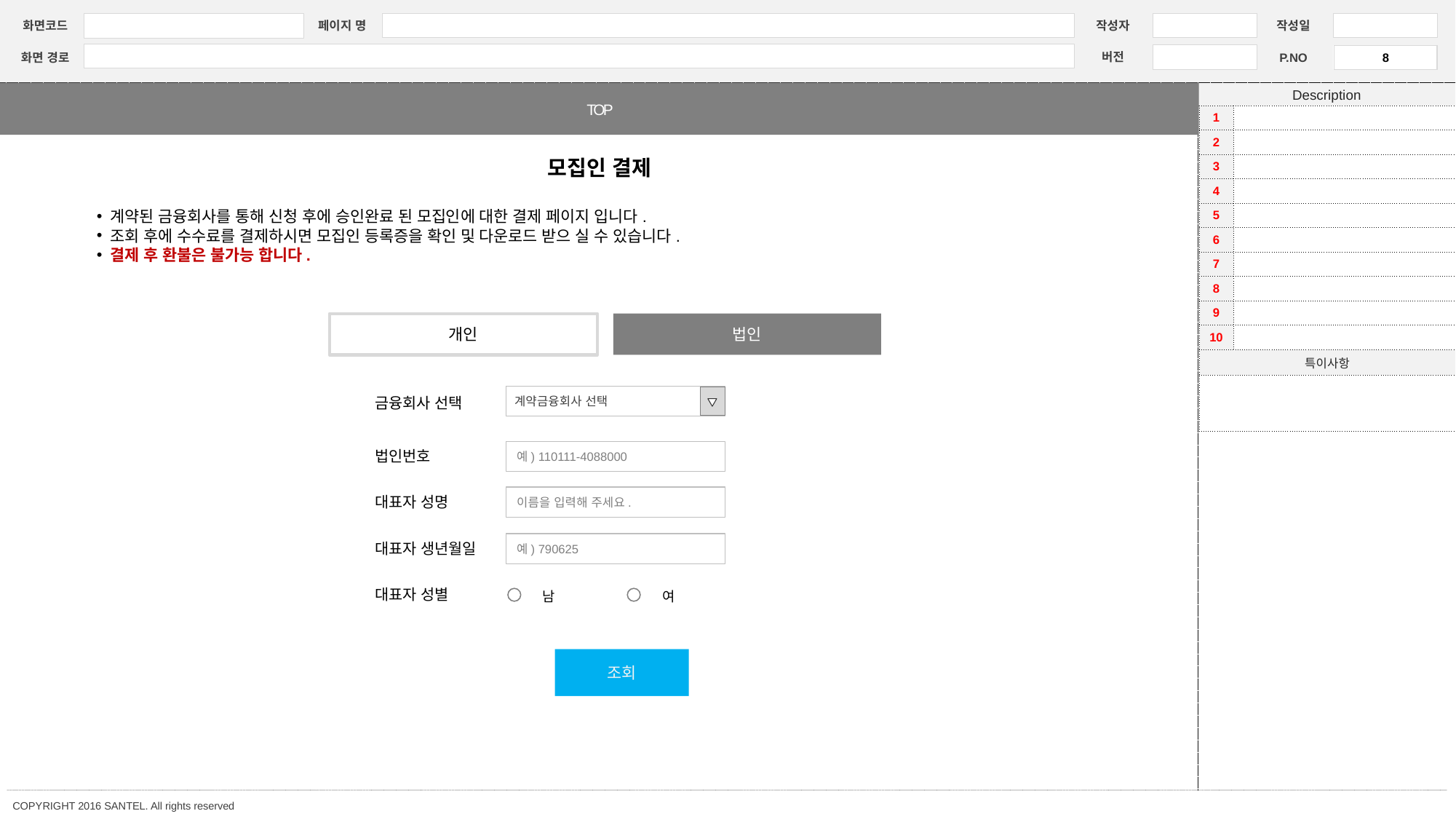

TOP
| 1 |  |
| --- | --- |
| 2 |  |
| 3 |  |
| 4 |  |
| 5 |  |
| 6 |  |
| 7 |  |
| 8 |  |
| 9 |  |
| 10 |  |
| 특이사항 |  |
|  |  |
모집인 결제
 계약된 금융회사를 통해 신청 후에 승인완료 된 모집인에 대한 결제 페이지 입니다.
 조회 후에 수수료를 결제하시면 모집인 등록증을 확인 및 다운로드 받으 실 수 있습니다.
 결제 후 환불은 불가능 합니다.
개인
법인
계약금융회사 선택

금융회사 선택

법인번호
예) 110111-4088000
대표자 성명
이름을 입력해 주세요.
대표자 생년월일
예) 790625
대표자 성별
남
여

조회